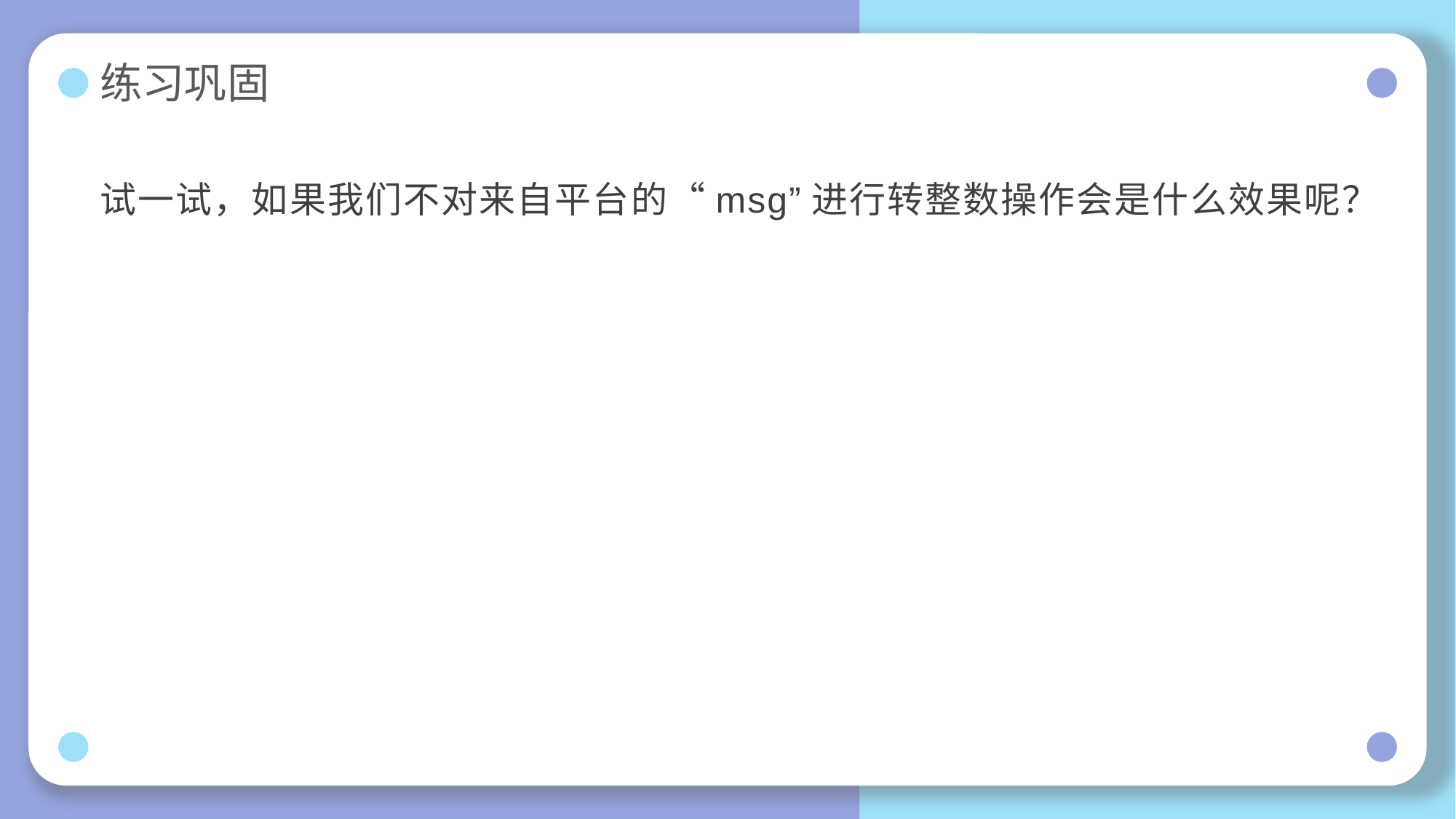

# 练习巩固
试一试，如果我们不对来自平台的“msg”进行转整数操作会是什么效果呢？